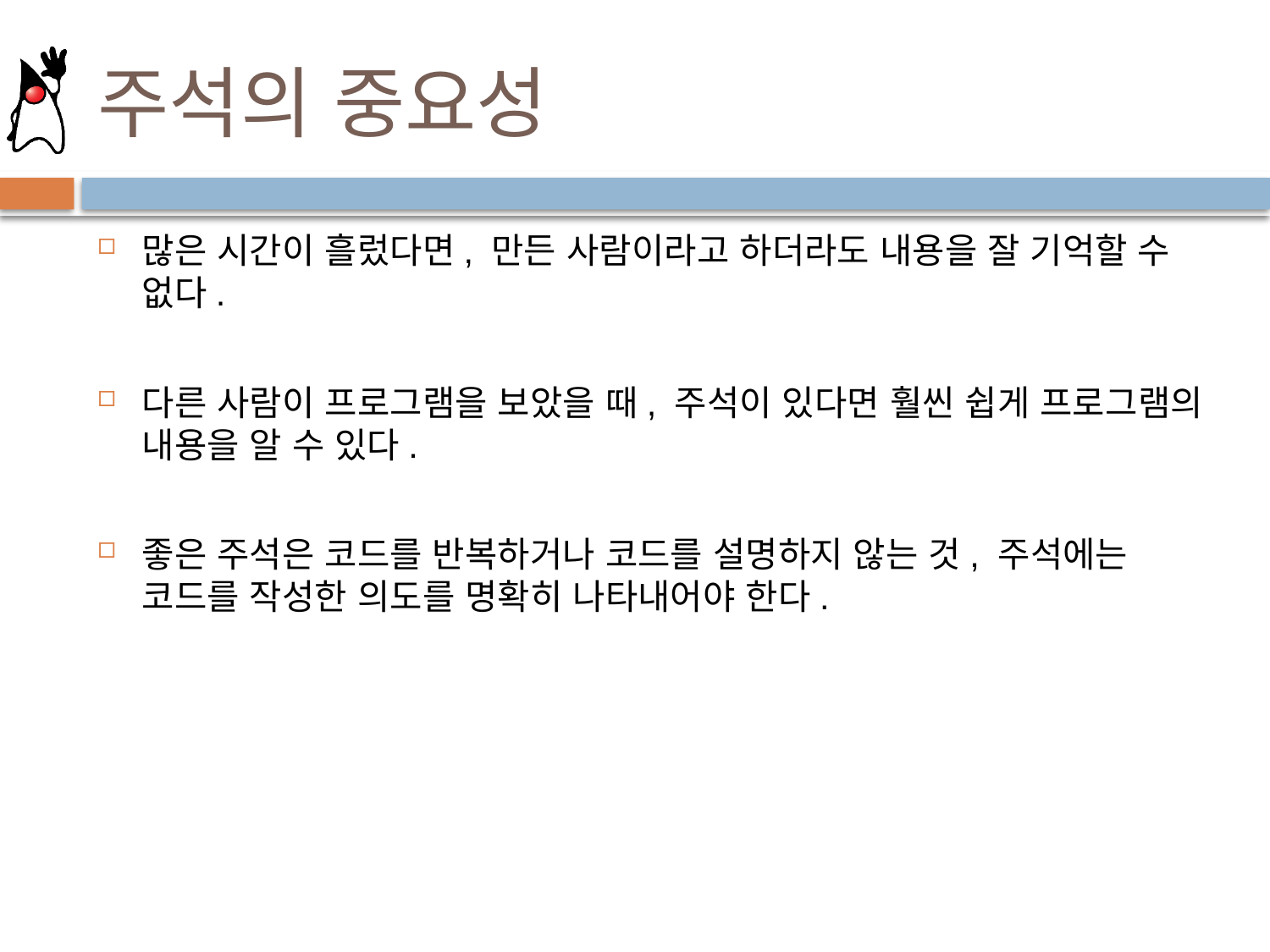

# 주석의 중요성
많은 시간이 흘렀다면, 만든 사람이라고 하더라도 내용을 잘 기억할 수 없다.

다른 사람이 프로그램을 보았을 때, 주석이 있다면 훨씬 쉽게 프로그램의 내용을 알 수 있다.

좋은 주석은 코드를 반복하거나 코드를 설명하지 않는 것, 주석에는 코드를 작성한 의도를 명확히 나타내어야 한다.